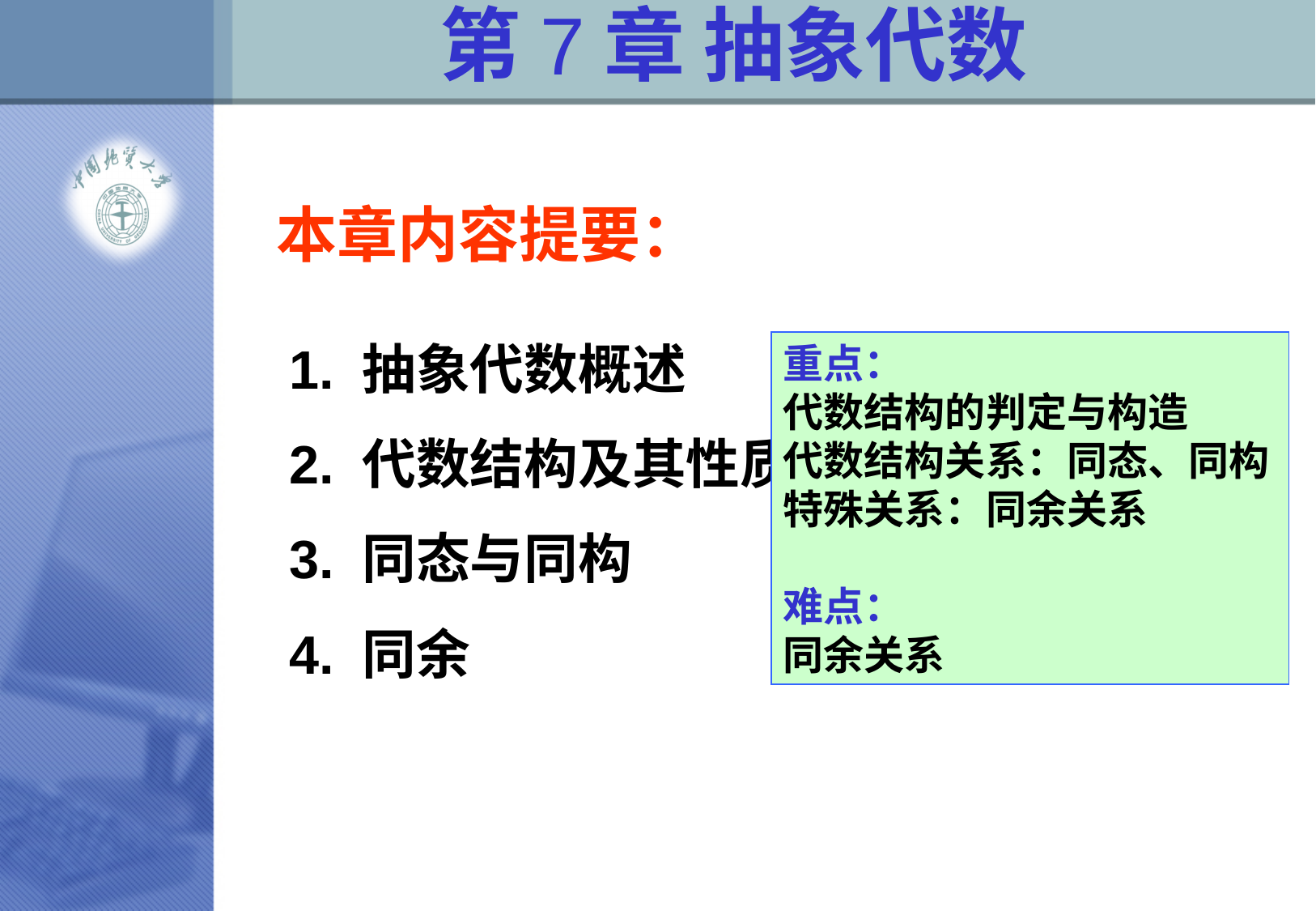

# 第7章 抽象代数
    本章内容提要：

     1. 抽象代数概述
     2. 代数结构及其性质
     3. 同态与同构
     4. 同余
重点：
代数结构的判定与构造
代数结构关系：同态、同构
特殊关系：同余关系

难点：
同余关系